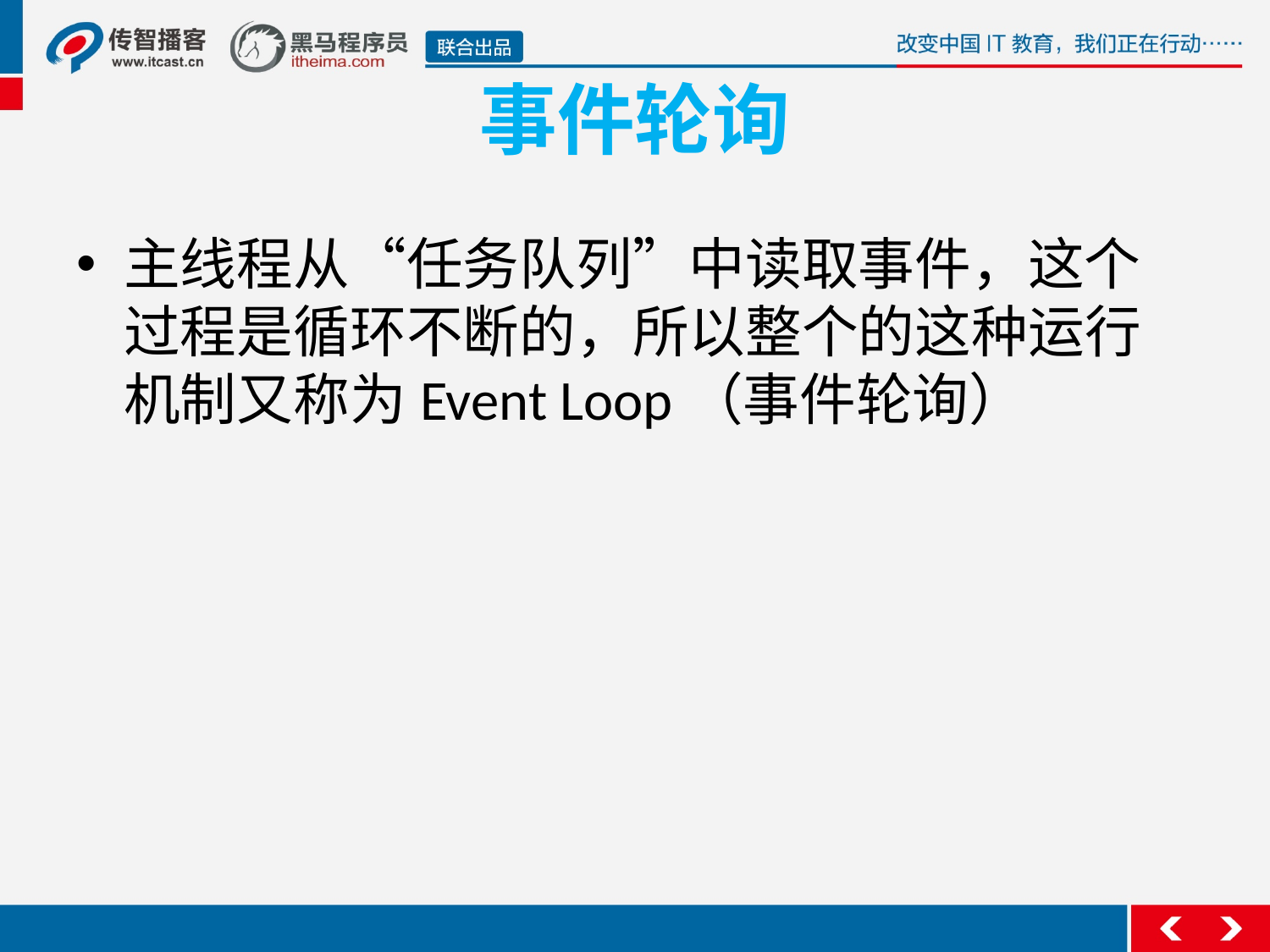

# 事件轮询
主线程从“任务队列”中读取事件，这个过程是循环不断的，所以整个的这种运行机制又称为Event Loop（事件轮询）